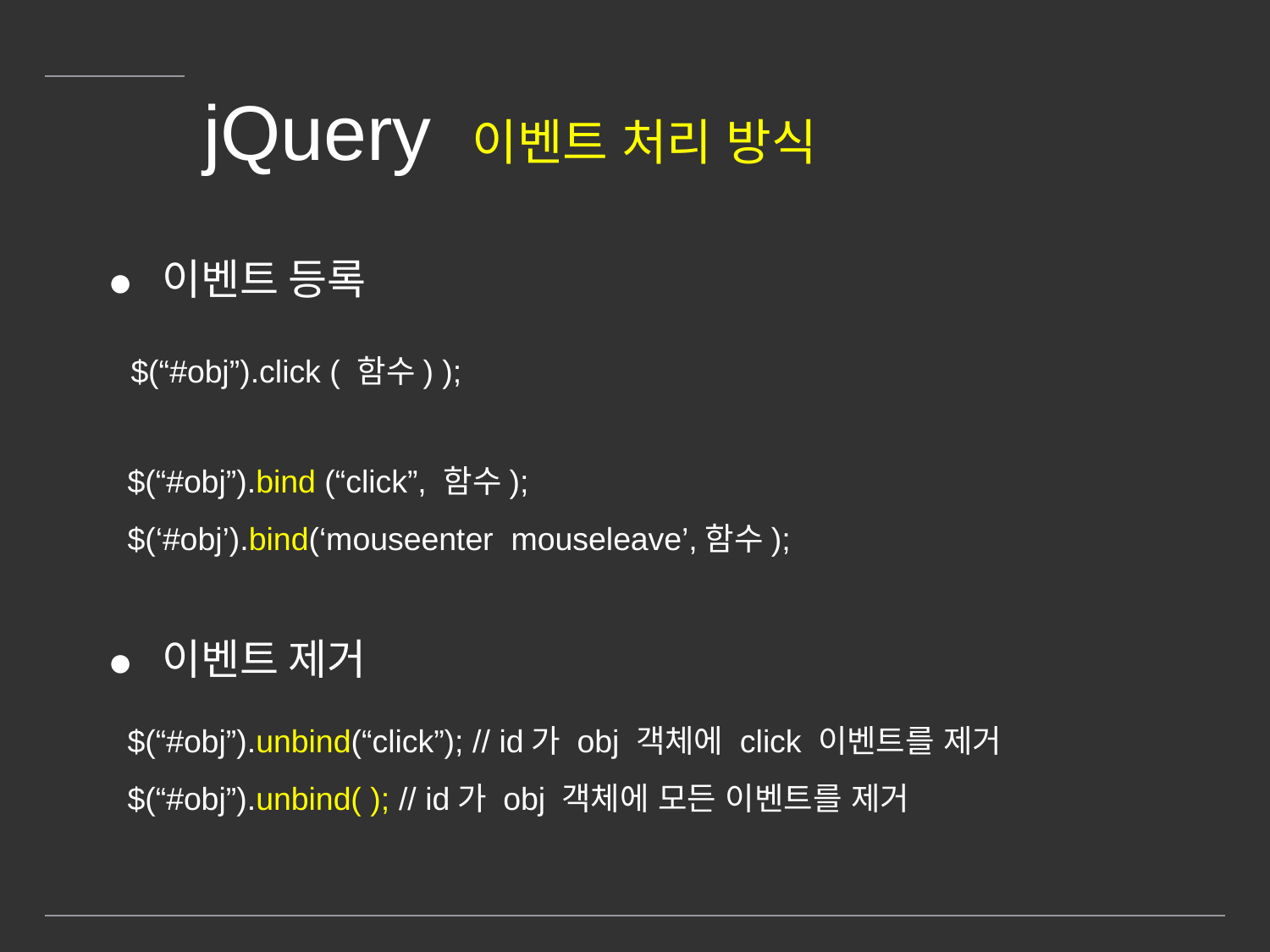

# jQuery 이벤트 처리 방식
  이벤트 등록

$(“#obj”).click ( 함수) );
$(“#obj”).bind (“click”, 함수);
$(‘#obj’).bind(‘mouseenter  mouseleave’,함수);
  이벤트 제거
$(“#obj”).unbind(“click”); // id가 obj 객체에 click 이벤트를 제거
$(“#obj”).unbind( ); // id가 obj 객체에 모든 이벤트를 제거